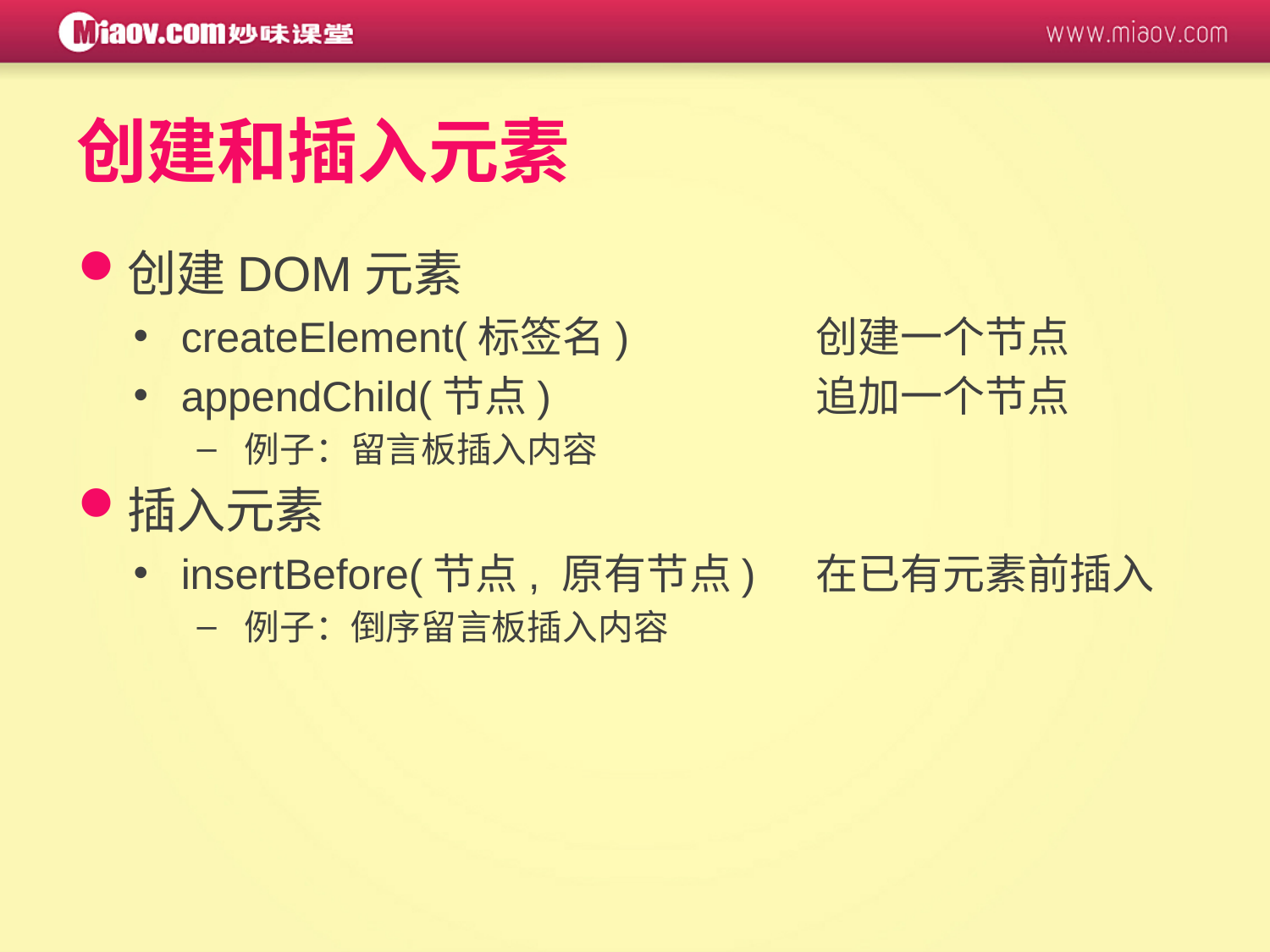

# 创建和插入元素
创建DOM元素
createElement(标签名)		创建一个节点
appendChild(节点)			追加一个节点
例子：留言板插入内容
插入元素
insertBefore(节点, 原有节点)	在已有元素前插入
例子：倒序留言板插入内容